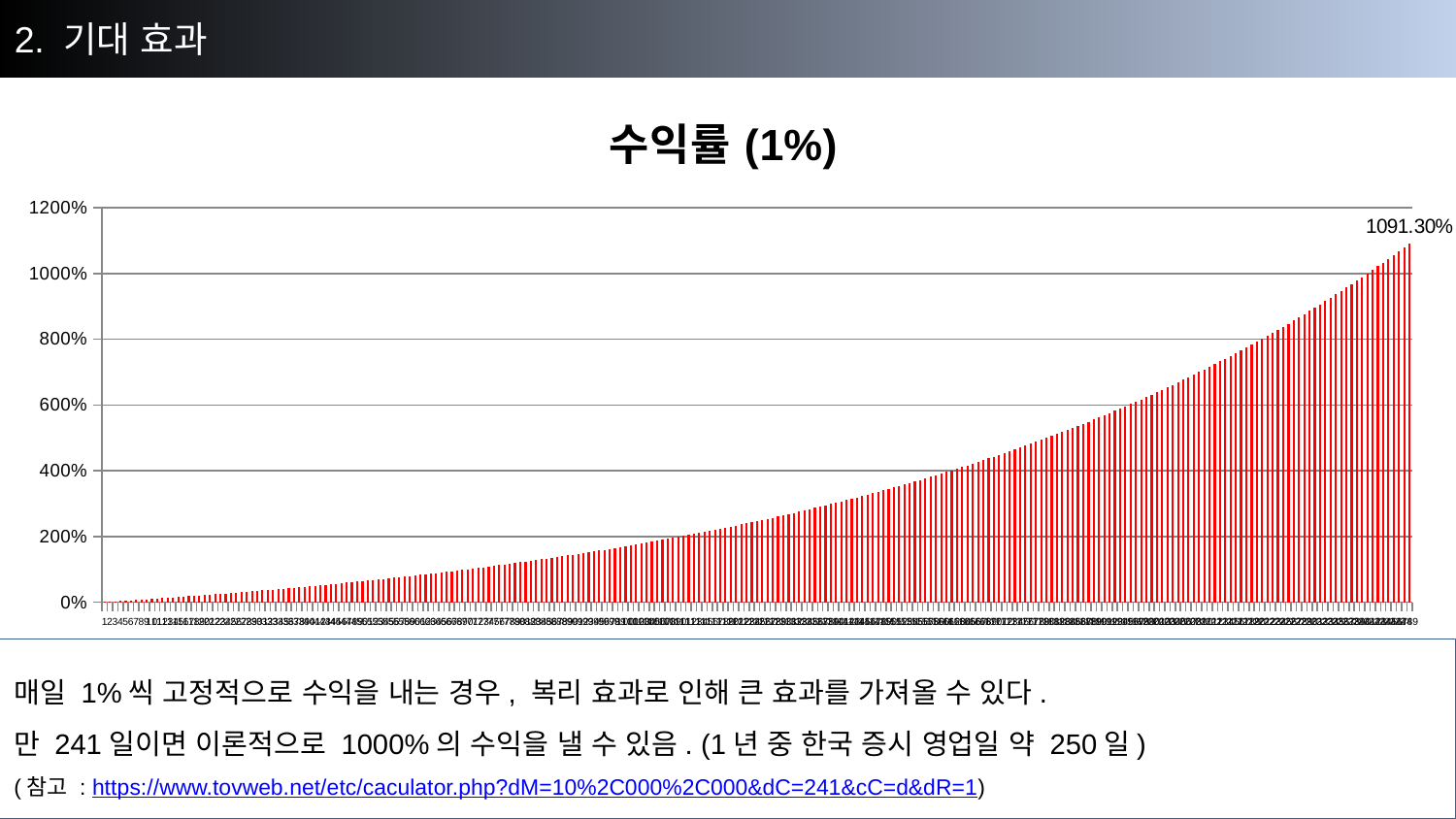

2. 기대 효과

### Chart:

| Category | 수익률(1%) |
|---|---|
| 1 | 0.010000000000000009 |
| 2 | 0.020100000000000007 |
| 3 | 0.03030099999999991 |
| 4 | 0.040604010000000024 |
| 5 | 0.051010050099999926 |
| 6 | 0.061520150601000134 |
| 7 | 0.07213535210700983 |
| 8 | 0.08285670562808023 |
| 9 | 0.09368527268436111 |
| 10 | 0.10462212541120475 |
| 11 | 0.11566834666531656 |
| 12 | 0.12682503013196977 |
| 13 | 0.1380932804332895 |
| 14 | 0.14947421323762256 |
| 15 | 0.16096895536999845 |
| 16 | 0.1725786449236988 |
| 17 | 0.18430443137293584 |
| 18 | 0.19614747568666524 |
| 19 | 0.20810895044353162 |
| 20 | 0.22019003994796704 |
| 21 | 0.2323919403474466 |
| 22 | 0.24471585975092136 |
| 23 | 0.25716301834843036 |
| 24 | 0.269734648531915 |
| 25 | 0.28243199501723426 |
| 26 | 0.29525631496740656 |
| 27 | 0.3082088781170802 |
| 28 | 0.3212909668982511 |
| 29 | 0.3345038765672337 |
| 30 | 0.3478489153329063 |
| 31 | 0.3613274044862349 |
| 32 | 0.3749406785310976 |
| 33 | 0.3886900853164086 |
| 34 | 0.4025769861695727 |
| 35 | 0.4166027560312682 |
| 36 | 0.430768783591581 |
| 37 | 0.44507647142749684 |
| 38 | 0.45952723614177193 |
| 39 | 0.47412250850318927 |
| 40 | 0.48886373358822155 |
| 41 | 0.5037523709241039 |
| 42 | 0.5187898946333451 |
| 43 | 0.5339777935796781 |
| 44 | 0.549317571515475 |
| 45 | 0.5648107472306299 |
| 46 | 0.5804588547029363 |
| 47 | 0.5962634432499652 |
| 48 | 0.6122260776824653 |
| 49 | 0.6283483384592901 |
| 50 | 0.6446318218438831 |
| 51 | 0.6610781400623216 |
| 52 | 0.6776889214629449 |
| 53 | 0.6944658106775741 |
| 54 | 0.7114104687843503 |
| 55 | 0.7285245734721935 |
| 56 | 0.7458098192069158 |
| 57 | 0.7632679173989851 |
| 58 | 0.780900596572975 |
| 59 | 0.7987096025387042 |
| 60 | 0.8166966985640913 |
| 61 | 0.8348636655497323 |
| 62 | 0.85321230220523 |
| 63 | 0.8717444252272817 |
| 64 | 0.890461869479555 |
| 65 | 0.9093664881743506 |
| 66 | 0.9284601530560941 |
| 67 | 0.9477447545866549 |
| 68 | 0.9672222021325216 |
| 69 | 0.9868944241538466 |
| 70 | 1.0067633683953856 |
| 71 | 1.0268310020793385 |
| 72 | 1.0470993121001326 |
| 73 | 1.067570305221134 |
| 74 | 1.0882460082733454 |
| 75 | 1.1091284683560785 |
| 76 | 1.1302197530396394 |
| 77 | 1.1515219505700358 |
| 78 | 1.1730371700757365 |
| 79 | 1.1947675417764931 |
| 80 | 1.2167152171942588 |
| 81 | 1.2388823693662014 |
| 82 | 1.261271193059864 |
| 83 | 1.283883904990462 |
| 84 | 1.3067227440403668 |
| 85 | 1.32978997148077 |
| 86 | 1.3530878711955783 |
| 87 | 1.3766187499075335 |
| 88 | 1.4003849374066095 |
| 89 | 1.4243887867806762 |
| 90 | 1.4486326746484828 |
| 91 | 1.4731190013949669 |
| 92 | 1.4978501914089164 |
| 93 | 1.5228286933230057 |
| 94 | 1.5480569802562365 |
| 95 | 1.573537550058798 |
| 96 | 1.5992729255593865 |
| 97 | 1.6252656548149806 |
| 98 | 1.6515183113631302 |
| 99 | 1.678033494476761 |
| 100 | 1.704813829421529 |
| 101 | 1.7318619677157443 |
| 102 | 1.759180587392902 |
| 103 | 1.7867723932668302 |
| 104 | 1.8146401171994992 |
| 105 | 1.8427865183714944 |
| 106 | 1.87121438355521 |
| 107 | 1.899926527390761 |
| 108 | 1.928925792664669 |
| 109 | 1.958215050591316 |
| 110 | 1.9877972010972296 |
| 111 | 2.0176751731082008 |
| 112 | 2.0478519248392835 |
| 113 | 2.0783304440876766 |
| 114 | 2.1091137485285536 |
| 115 | 2.1402048860138385 |
| 116 | 2.171606934873977 |
| 117 | 2.2033230042227165 |
| 118 | 2.2353562342649447 |
| 119 | 2.267709796607593 |
| 120 | 2.30038689457367 |
| 121 | 2.333390763519407 |
| 122 | 2.366724671154601 |
| 123 | 2.400391917866146 |
| 124 | 2.4343958370448076 |
| 125 | 2.468739795415256 |
| 126 | 2.503427193369409 |
| 127 | 2.538461465303102 |
| 128 | 2.573846079956134 |
| 129 | 2.6095845407556952 |
| 130 | 2.645680386163252 |
| 131 | 2.6821371900248843 |
| 132 | 2.7189585619251337 |
| 133 | 2.7561481475443843 |
| 134 | 2.793709629019829 |
| 135 | 2.8316467253100264 |
| 136 | 2.8699631925631275 |
| 137 | 2.908662824488759 |
| 138 | 2.947749452733647 |
| 139 | 2.9872269472609827 |
| 140 | 3.0270992167335926 |
| 141 | 3.067370208900929 |
| 142 | 3.108043910989938 |
| 143 | 3.1491243500998367 |
| 144 | 3.1906155936008362 |
| 145 | 3.2325217495368452 |
| 146 | 3.2748469670322136 |
| 147 | 3.3175954367025344 |
| 148 | 3.3607713910695605 |
| 149 | 3.404379104980255 |
| 150 | 3.448422896030059 |
| 151 | 3.492907124990359 |
| 152 | 3.5378361962402636 |
| 153 | 3.583214558202667 |
| 154 | 3.6290467037846934 |
| 155 | 3.675337170822539 |
| 156 | 3.722090542530764 |
| 157 | 3.7693114479560723 |
| 158 | 3.817004562435634 |
| 159 | 3.8651746080599887 |
| 160 | 3.91382635414059 |
| 161 | 3.9629646176819957 |
| 162 | 4.012594263858816 |
| 163 | 4.062720206497403 |
| 164 | 4.113347408562378 |
| 165 | 4.164480882648002 |
| 166 | 4.216125691474482 |
| 167 | 4.268286948389226 |
| 168 | 4.320969817873119 |
| 169 | 4.374179516051851 |
| 170 | 4.42792131121237 |
| 171 | 4.482200524324492 |
| 172 | 4.5370225295677375 |
| 173 | 4.592392754863415 |
| 174 | 4.64831668241205 |
| 175 | 4.704799849236168 |
| 176 | 4.761847847728532 |
| 177 | 4.819466326205817 |
| 178 | 4.877660989467876 |
| 179 | 4.936437599362554 |
| 180 | 4.99580197535618 |
| 181 | 5.0557599951097405 |
| 182 | 5.116317595060839 |
| 183 | 5.177480771011447 |
| 184 | 5.239255578721563 |
| 185 | 5.301648134508779 |
| 186 | 5.364664615853867 |
| 187 | 5.428311262012404 |
| 188 | 5.492594374632528 |
| 189 | 5.557520318378853 |
| 190 | 5.623095521562643 |
| 191 | 5.689326476778268 |
| 192 | 5.756219741546052 |
| 193 | 5.823781938961512 |
| 194 | 5.892019758351128 |
| 195 | 5.960939955934638 |
| 196 | 6.030549355493985 |
| 197 | 6.1008548490489245 |
| 198 | 6.171863397539416 |
| 199 | 6.243582031514807 |
| 200 | 6.316017851829957 |
| 201 | 6.389178030348257 |
| 202 | 6.4630698106517395 |
| 203 | 6.537700508758256 |
| 204 | 6.613077513845838 |
| 205 | 6.689208288984297 |
| 206 | 6.766100371874141 |
| 207 | 6.84376137559288 |
| 208 | 6.922198989348812 |
| 209 | 7.001420979242299 |
| 210 | 7.081435189034725 |
| 211 | 7.162249540925069 |
| 212 | 7.243872036334322 |
| 213 | 7.326310756697662 |
| 214 | 7.409573864264642 |
| 215 | 7.493669602907286 |
| 216 | 7.578606298936361 |
| 217 | 7.664392361925726 |
| 218 | 7.751036285544984 |
| 219 | 7.838546648400431 |
| 220 | 7.926932114884435 |
| 221 | 8.01620143603328 |
| 222 | 8.106363450393614 |
| 223 | 8.197427084897548 |
| 224 | 8.289401355746525 |
| 225 | 8.382295369303991 |
| 226 | 8.47611832299703 |
| 227 | 8.570879506227 |
| 228 | 8.66658830128927 |
| 229 | 8.763254184302163 |
| 230 | 8.860886726145186 |
| 231 | 8.959495593406634 |
| 232 | 9.059090549340704 |
| 233 | 9.15968145483411 |
| 234 | 9.261278269382455 |
| 235 | 9.363891052076275 |
| 236 | 9.46752996259704 |
| 237 | 9.572205262223012 |
| 238 | 9.677927314845242 |
| 239 | 9.784706587993691 |
| 240 | 9.89255365387363 |
| 241 | 10.001479190412368 |
| 242 | 10.111493982316492 |
| 243 | 10.222608922139655 |
| 244 | 10.334835011361053 |
| 245 | 10.448183361474662 |
| 246 | 10.562665195089412 |
| 247 | 10.678291847040303 |
| 248 | 10.795074765510709 |
| 249 | 10.913025513165817 |
매일 1%씩 고정적으로 수익을 내는 경우, 복리 효과로 인해 큰 효과를 가져올 수 있다.
만 241일이면 이론적으로 1000%의 수익을 낼 수 있음. (1년 중 한국 증시 영업일 약 250일)
(참고 : https://www.tovweb.net/etc/caculator.php?dM=10%2C000%2C000&dC=241&cC=d&dR=1)